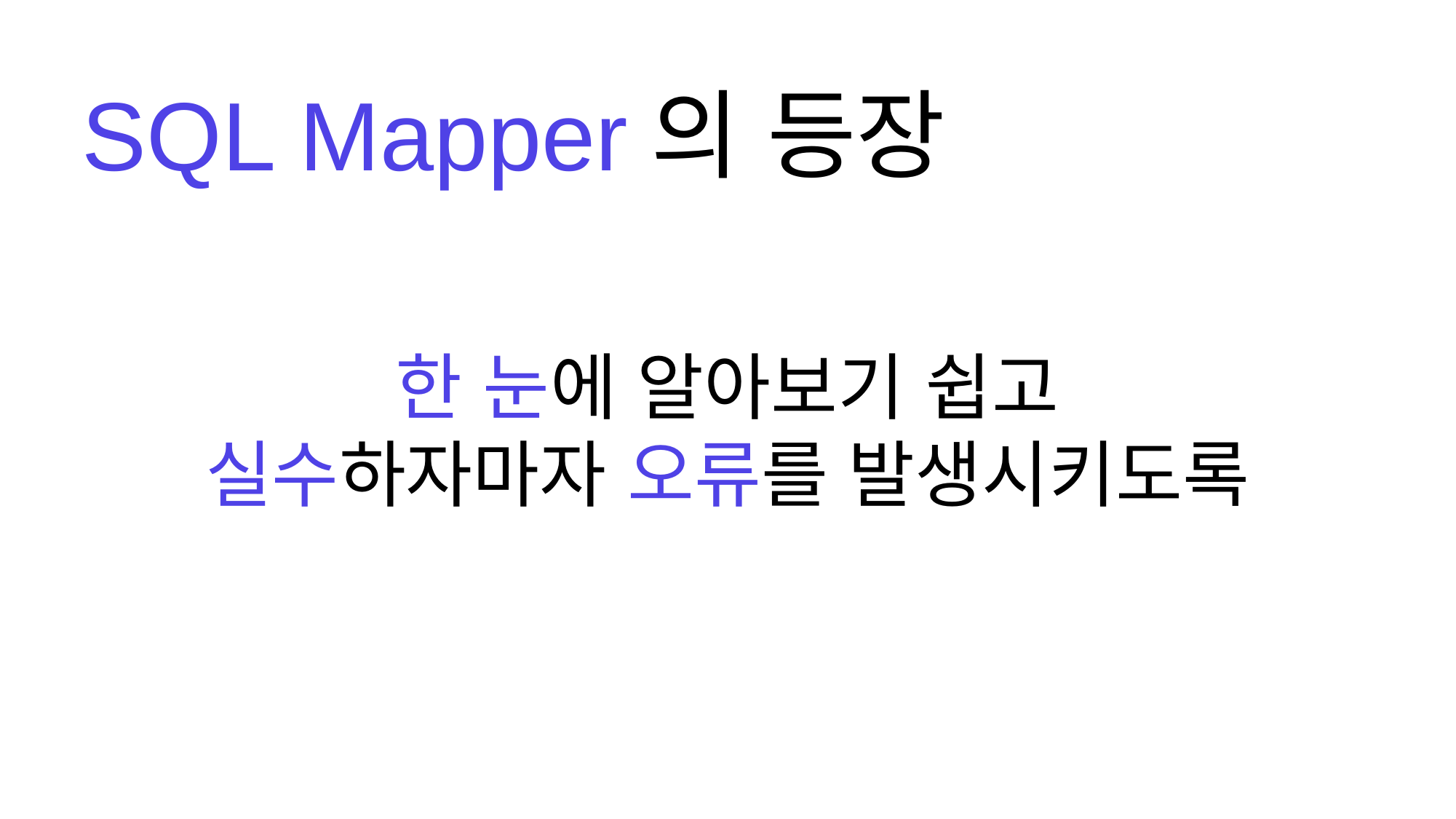

SQL Mapper의 등장
한 눈에 알아보기 쉽고
실수하자마자 오류를 발생시키도록